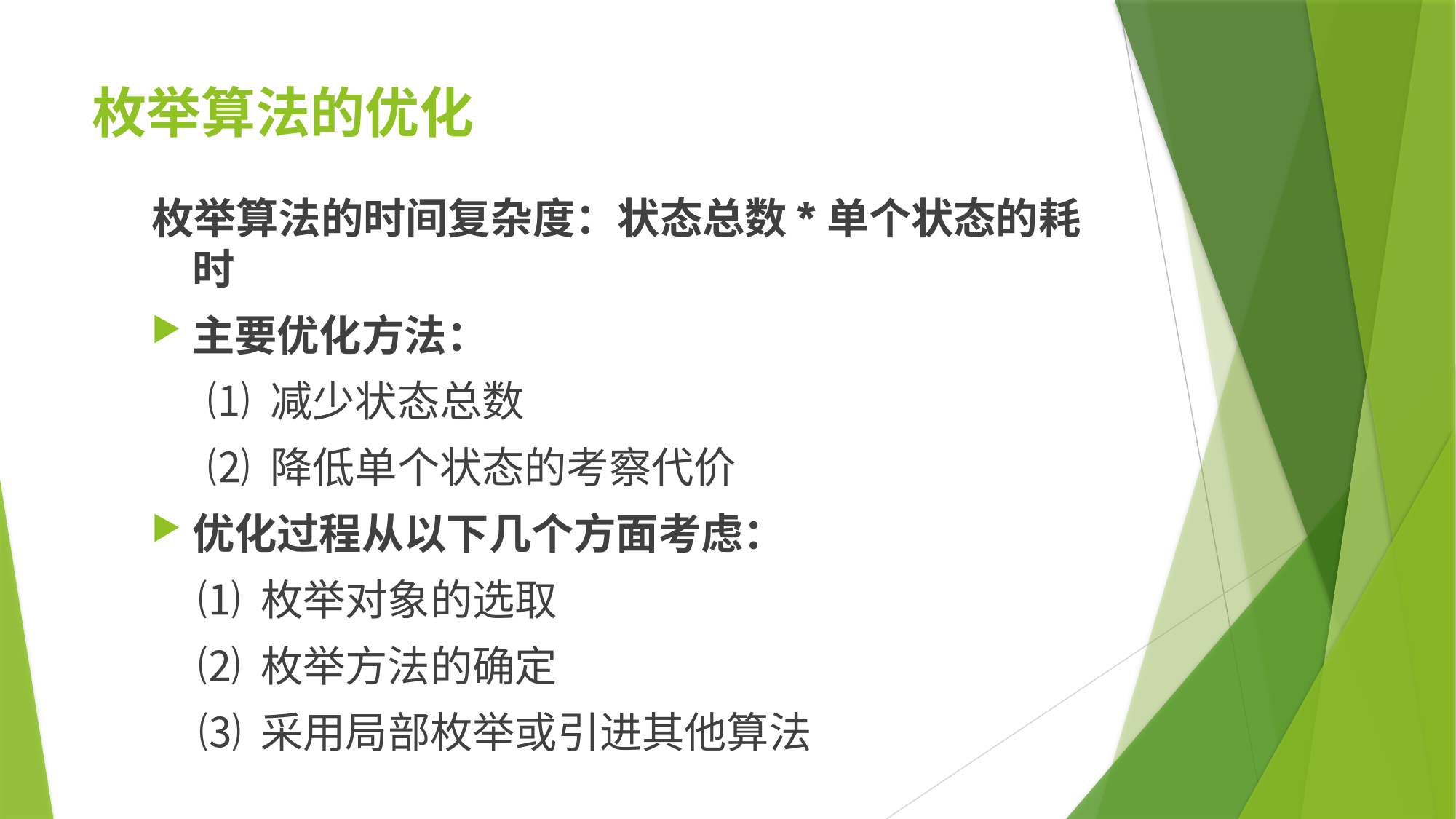

# 枚举算法的优化
枚举算法的时间复杂度：状态总数*单个状态的耗时
主要优化方法：
      ⑴ 减少状态总数
      ⑵ 降低单个状态的考察代价
优化过程从以下几个方面考虑：
     ⑴ 枚举对象的选取
     ⑵ 枚举方法的确定
     ⑶ 采用局部枚举或引进其他算法